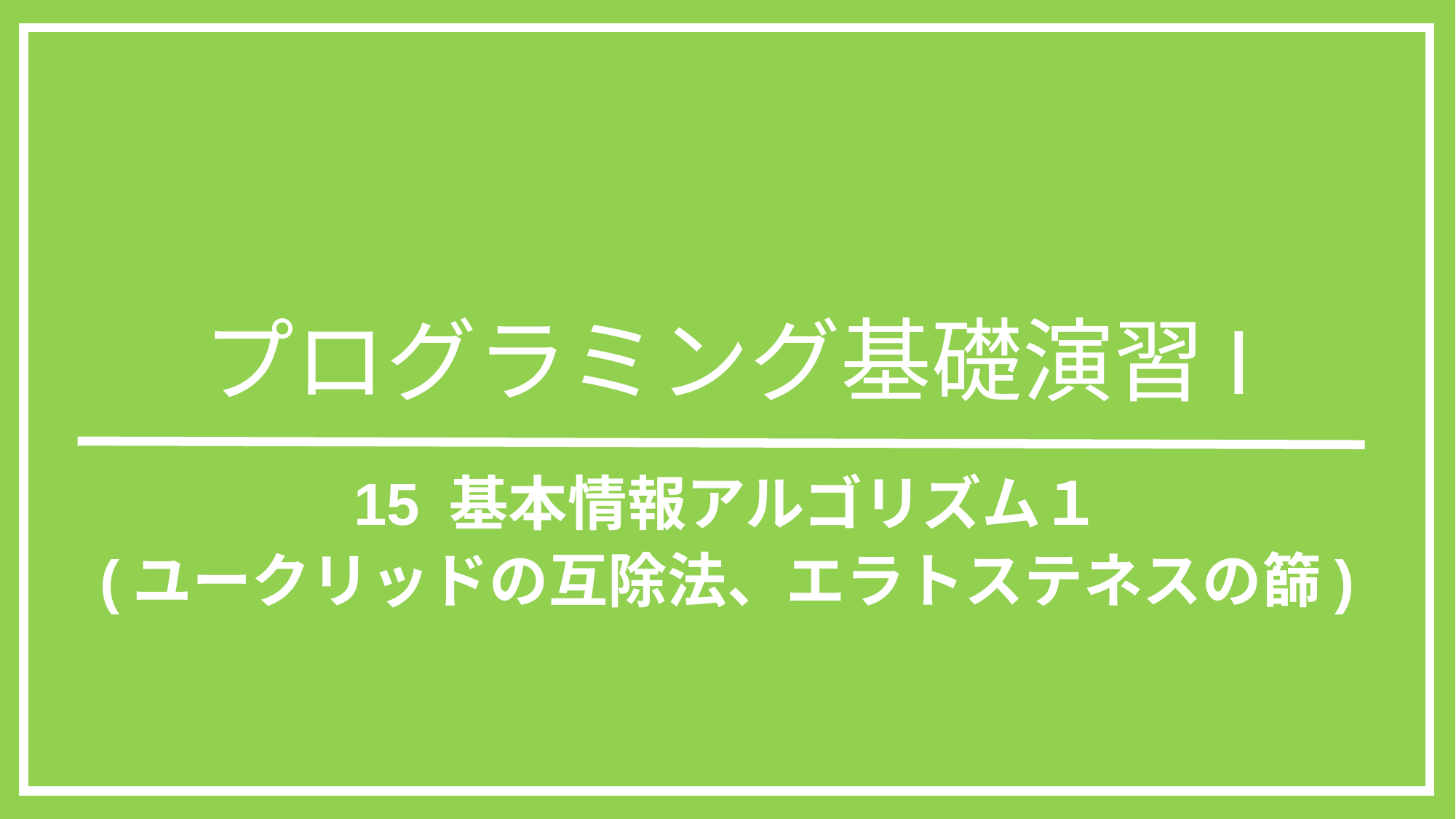

# プログラミング基礎演習I
15 基本情報アルゴリズム１
(ユークリッドの互除法、エラトステネスの篩)